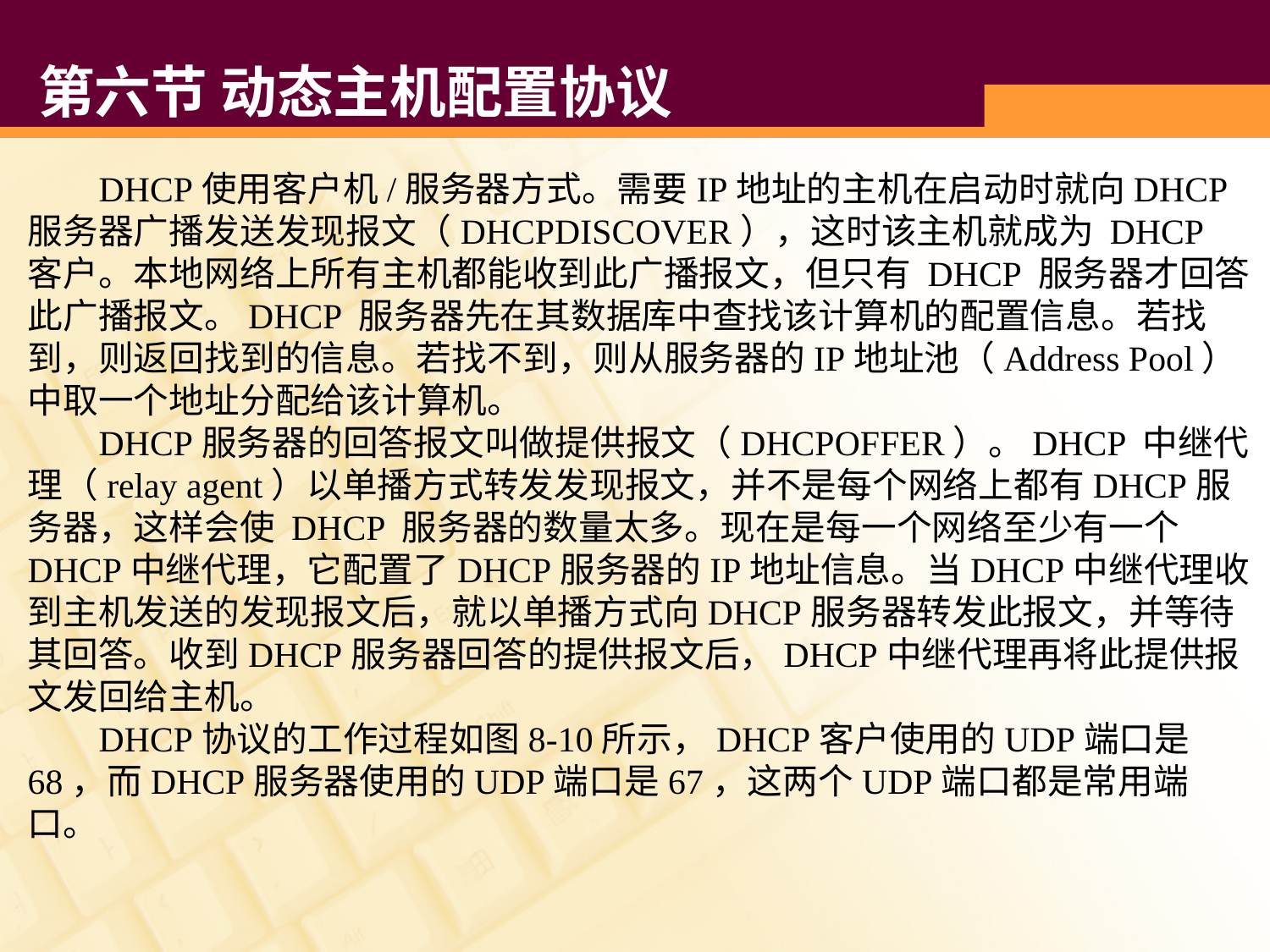

# 第六节 动态主机配置协议
        DHCP使用客户机/服务器方式。需要IP地址的主机在启动时就向DHCP服务器广播发送发现报文（DHCPDISCOVER），这时该主机就成为 DHCP 客户。本地网络上所有主机都能收到此广播报文，但只有 DHCP 服务器才回答此广播报文。DHCP 服务器先在其数据库中查找该计算机的配置信息。若找到，则返回找到的信息。若找不到，则从服务器的IP地址池（Address Pool）中取一个地址分配给该计算机。
        DHCP服务器的回答报文叫做提供报文（DHCPOFFER）。DHCP 中继代理（relay agent）以单播方式转发发现报文，并不是每个网络上都有DHCP服务器，这样会使 DHCP 服务器的数量太多。现在是每一个网络至少有一个DHCP中继代理，它配置了DHCP服务器的IP地址信息。当DHCP中继代理收到主机发送的发现报文后，就以单播方式向DHCP服务器转发此报文，并等待其回答。收到DHCP服务器回答的提供报文后，DHCP中继代理再将此提供报文发回给主机。
        DHCP协议的工作过程如图8-10所示，DHCP客户使用的UDP端口是68，而DHCP服务器使用的UDP端口是67，这两个UDP端口都是常用端口。